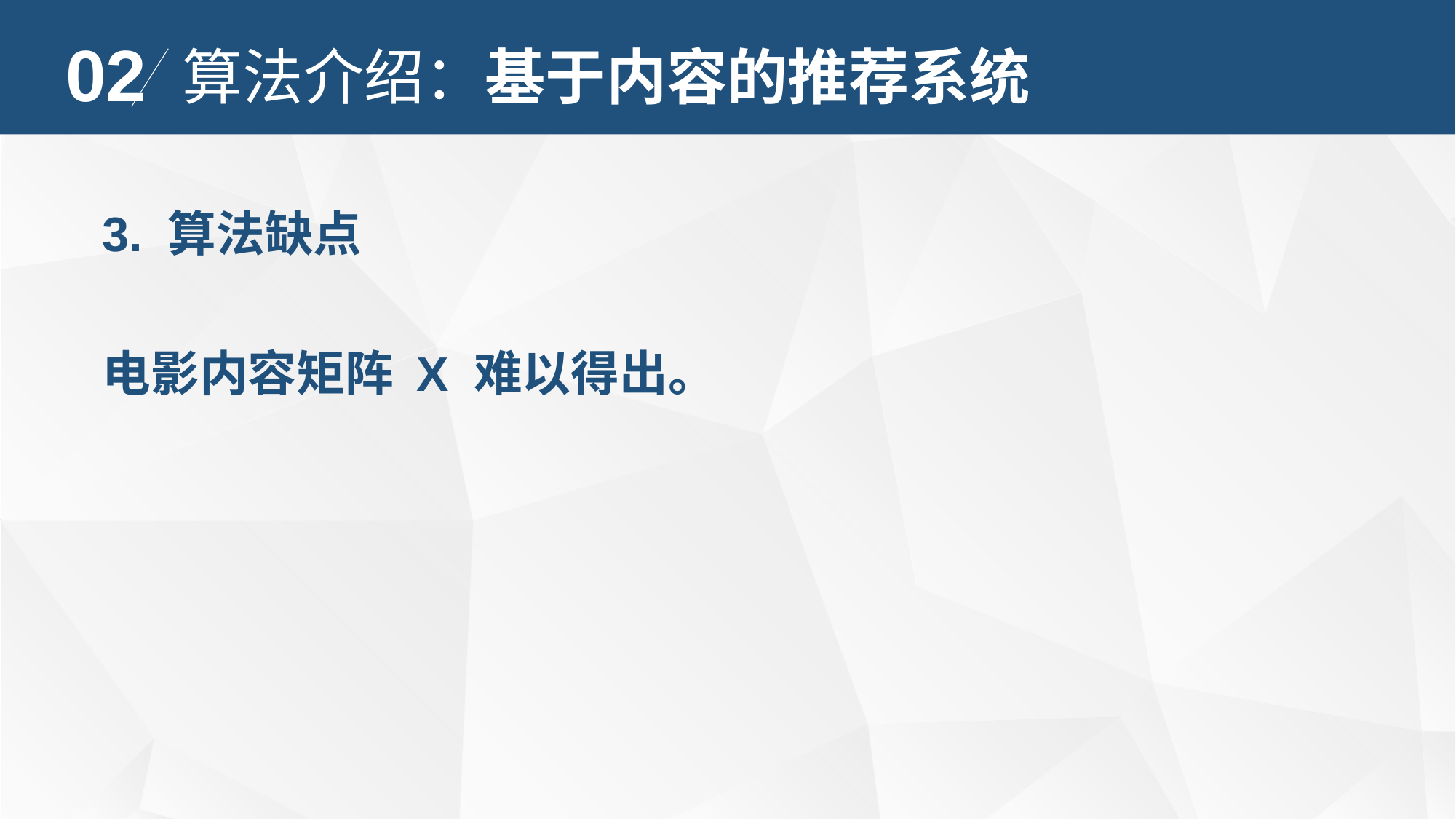

02
算法介绍：基于内容的推荐系统
3. 算法缺点

电影内容矩阵 X 难以得出。